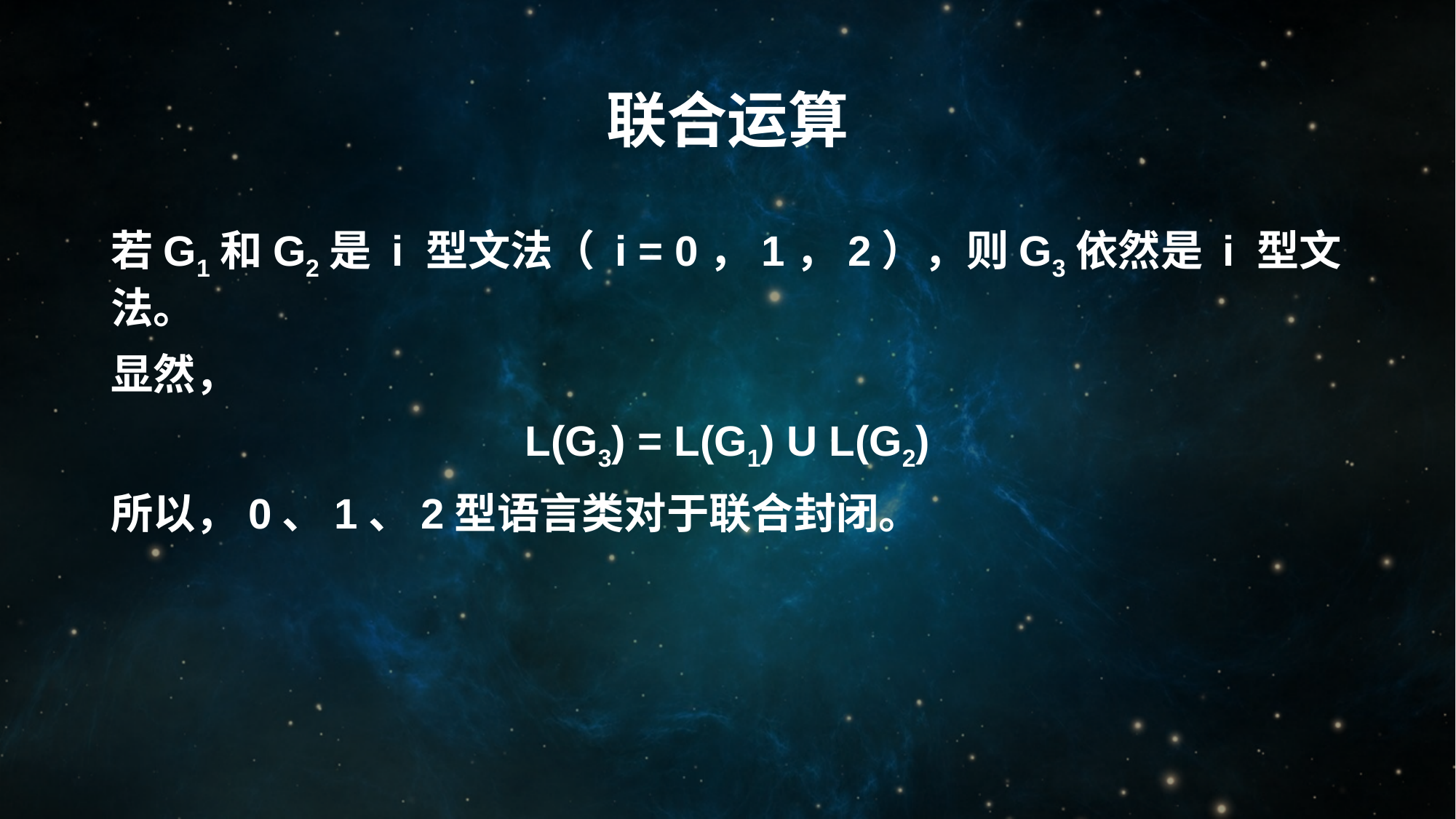

# 联合运算
若G1和G2是 i 型文法（ i = 0，1，2），则G3依然是 i 型文法。
显然，
L(G3) = L(G1) U L(G2)
所以，0、1、2型语言类对于联合封闭。